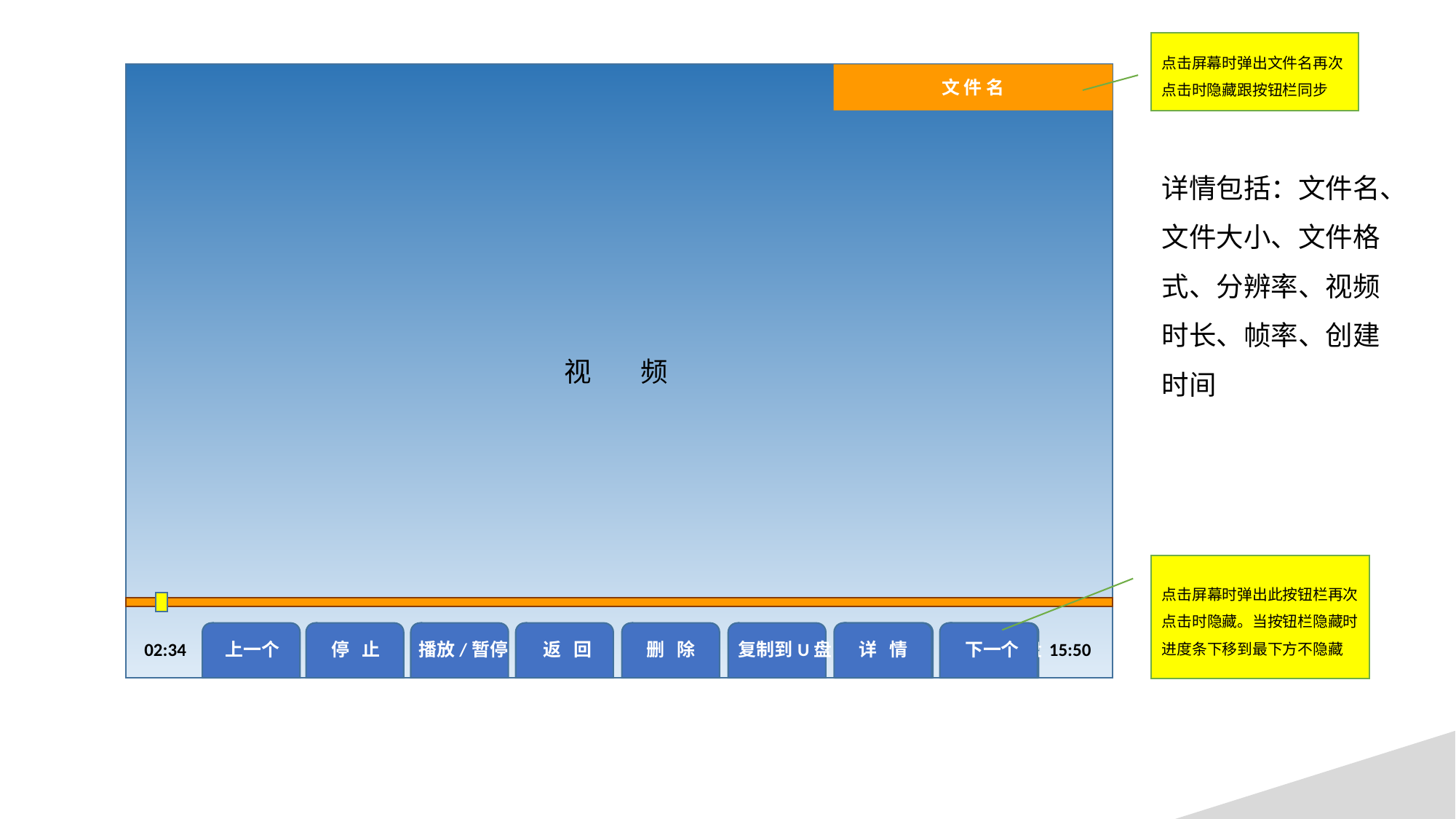

点击屏幕时弹出文件名再次点击时隐藏跟按钮栏同步

文 件 名
详情包括：文件名、文件大小、文件格式、分辨率、视频时长、帧率、创建时间
视        频
点击屏幕时弹出此按钮栏再次点击时隐藏。当按钮栏隐藏时进度条下移到最下方不隐藏

02:34
上一个
停   止
播放/暂停
返   回
删   除
复制到U盘
详   情
删   除
复制到U盘
下一个
15:50